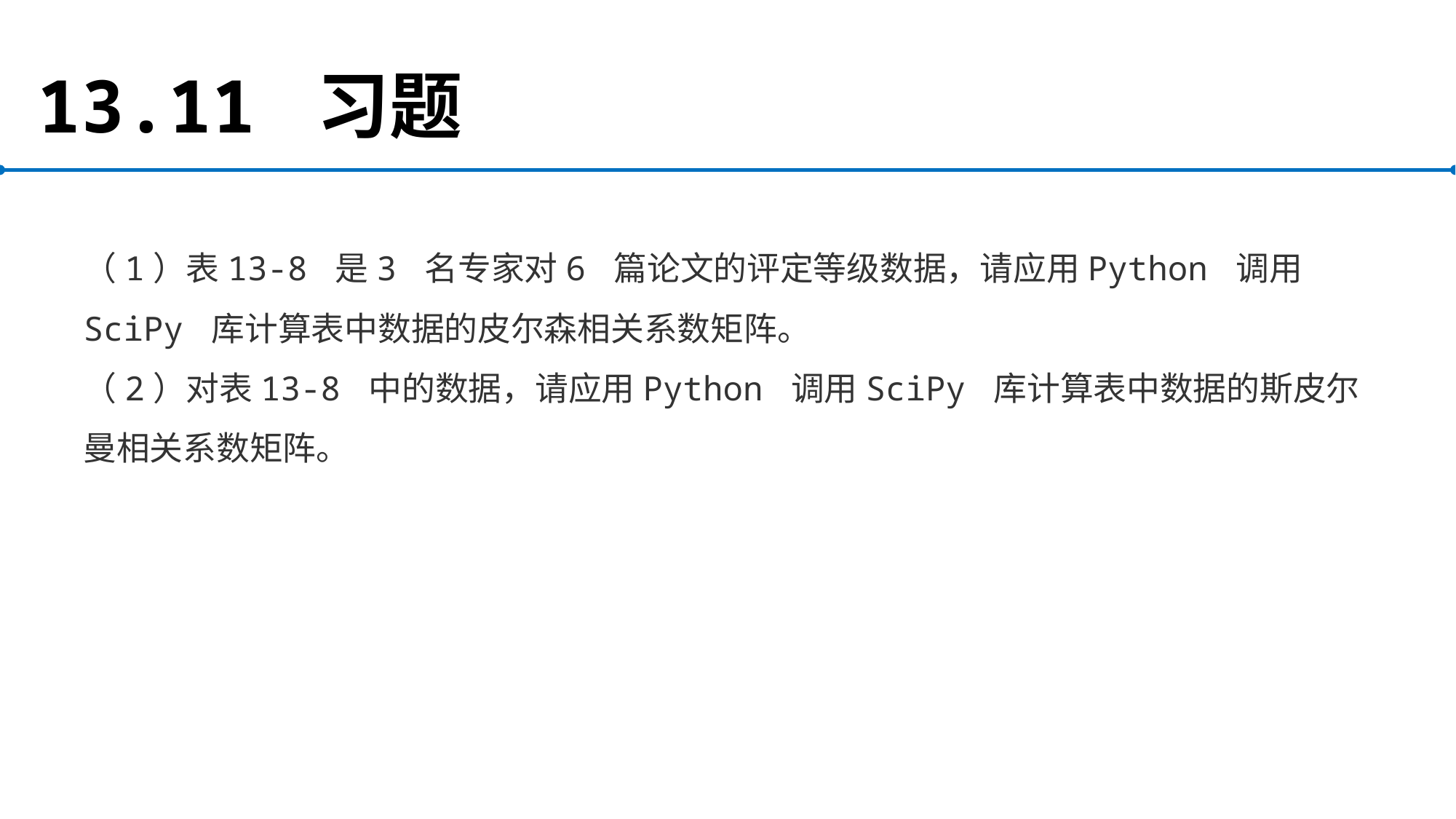

# 13.11 习题
（1）表13-8 是3 名专家对6 篇论文的评定等级数据，请应用Python 调用SciPy 库计算表中数据的皮尔森相关系数矩阵。
（2）对表13-8 中的数据，请应用Python 调用SciPy 库计算表中数据的斯皮尔曼相关系数矩阵。